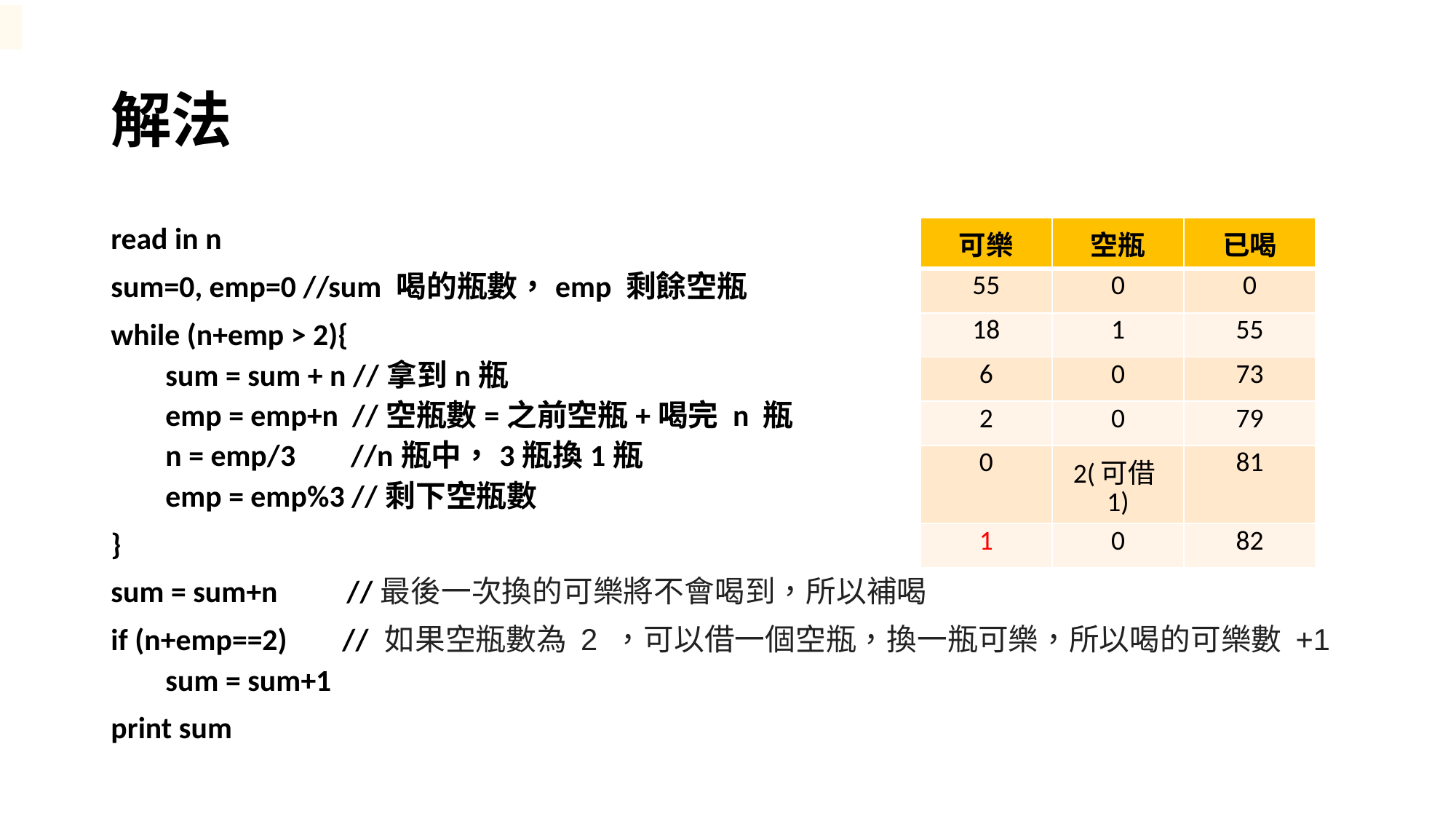

# 解法
read in n
sum=0, emp=0 //sum 喝的瓶數，emp 剩餘空瓶
while (n+emp > 2){
sum = sum + n //拿到n瓶
emp = emp+n  //空瓶數=之前空瓶+喝完 n 瓶
n = emp/3        //n瓶中，3瓶換1瓶
emp = emp%3 //剩下空瓶數
}
sum = sum+n          //最後一次換的可樂將不會喝到，所以補喝
if (n+emp==2)        // 如果空瓶數為 2 ，可以借一個空瓶，換一瓶可樂，所以喝的可樂數 +1
sum = sum+1
print sum
| 可樂 | 空瓶 | 已喝 |
| --- | --- | --- |
| 55 | 0 | 0 |
| 18 | 1 | 55 |
| 6 | 0 | 73 |
| 2 | 0 | 79 |
| 0 | 2(可借1) | 81 |
| 1 | 0 | 82 |